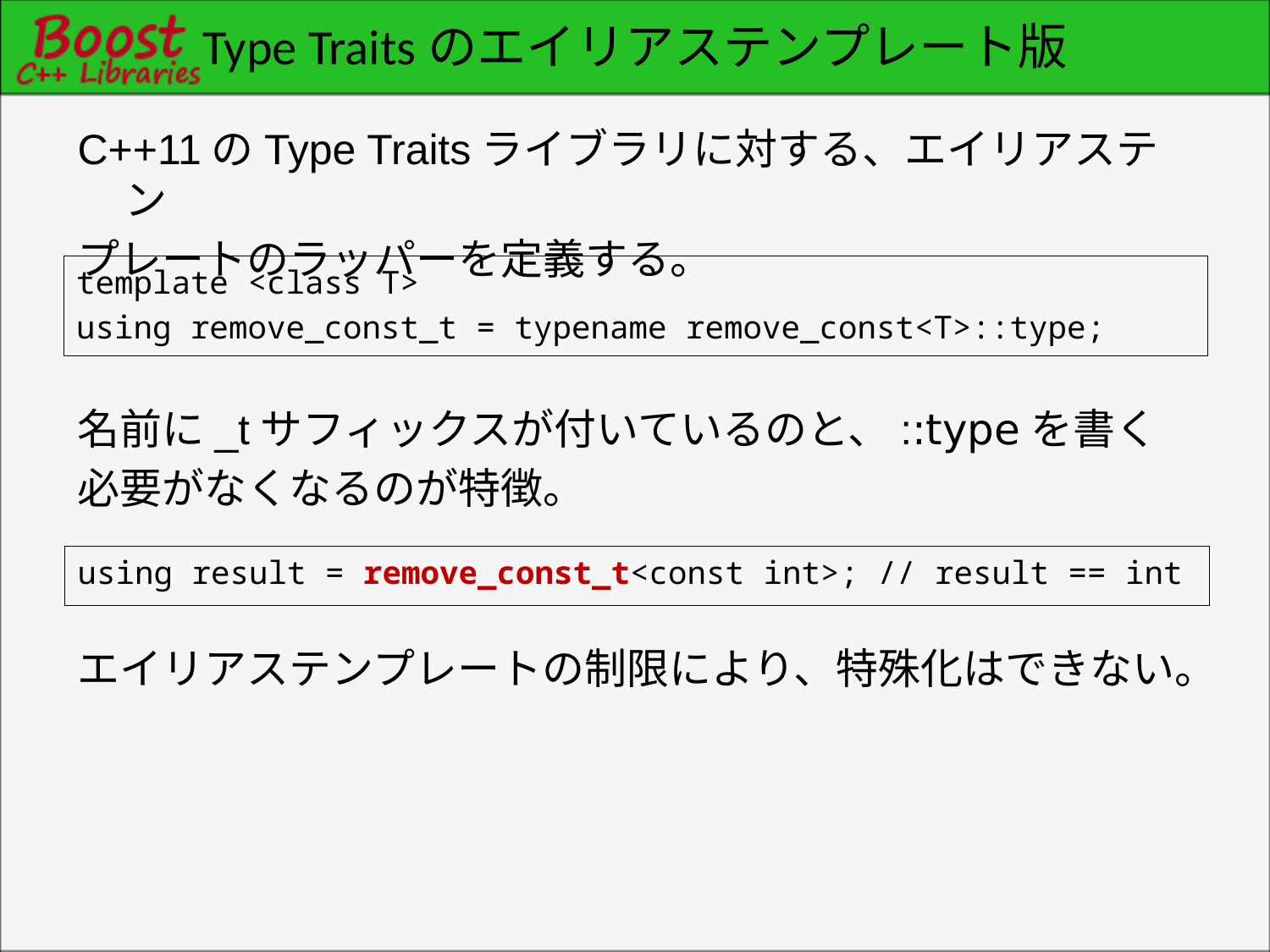

# Type Traitsのエイリアステンプレート版
C++11のType Traitsライブラリに対する、エイリアステン
プレートのラッパーを定義する。
template <class T>
using remove_const_t = typename remove_const<T>::type;
名前に_tサフィックスが付いているのと、::typeを書く
必要がなくなるのが特徴。
using result = remove_const_t<const int>; // result == int
エイリアステンプレートの制限により、特殊化はできない。